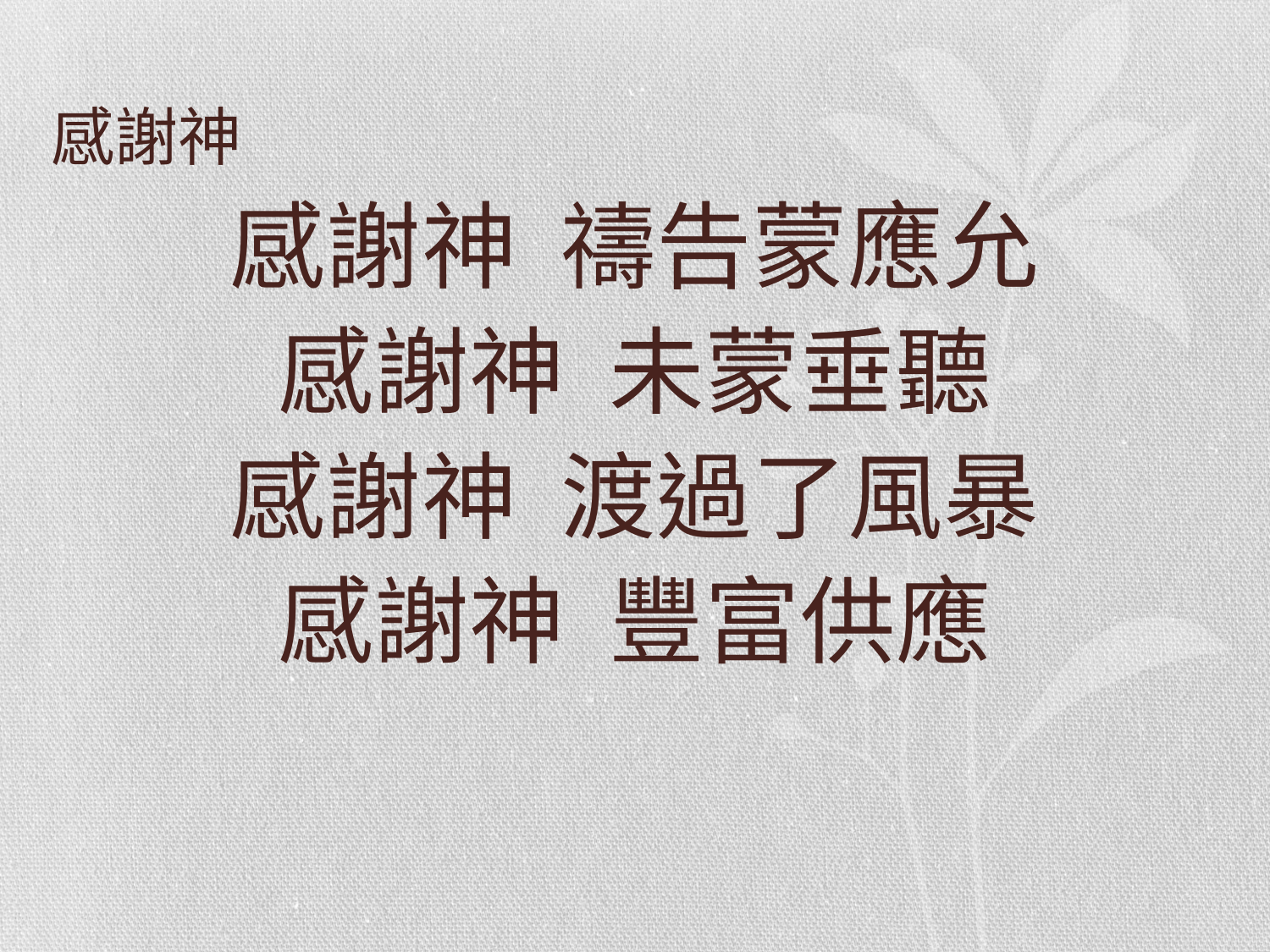

# 感謝神
感謝神  禱告蒙應允
感謝神  未蒙垂聽
感謝神  渡過了風暴
感謝神  豐富供應